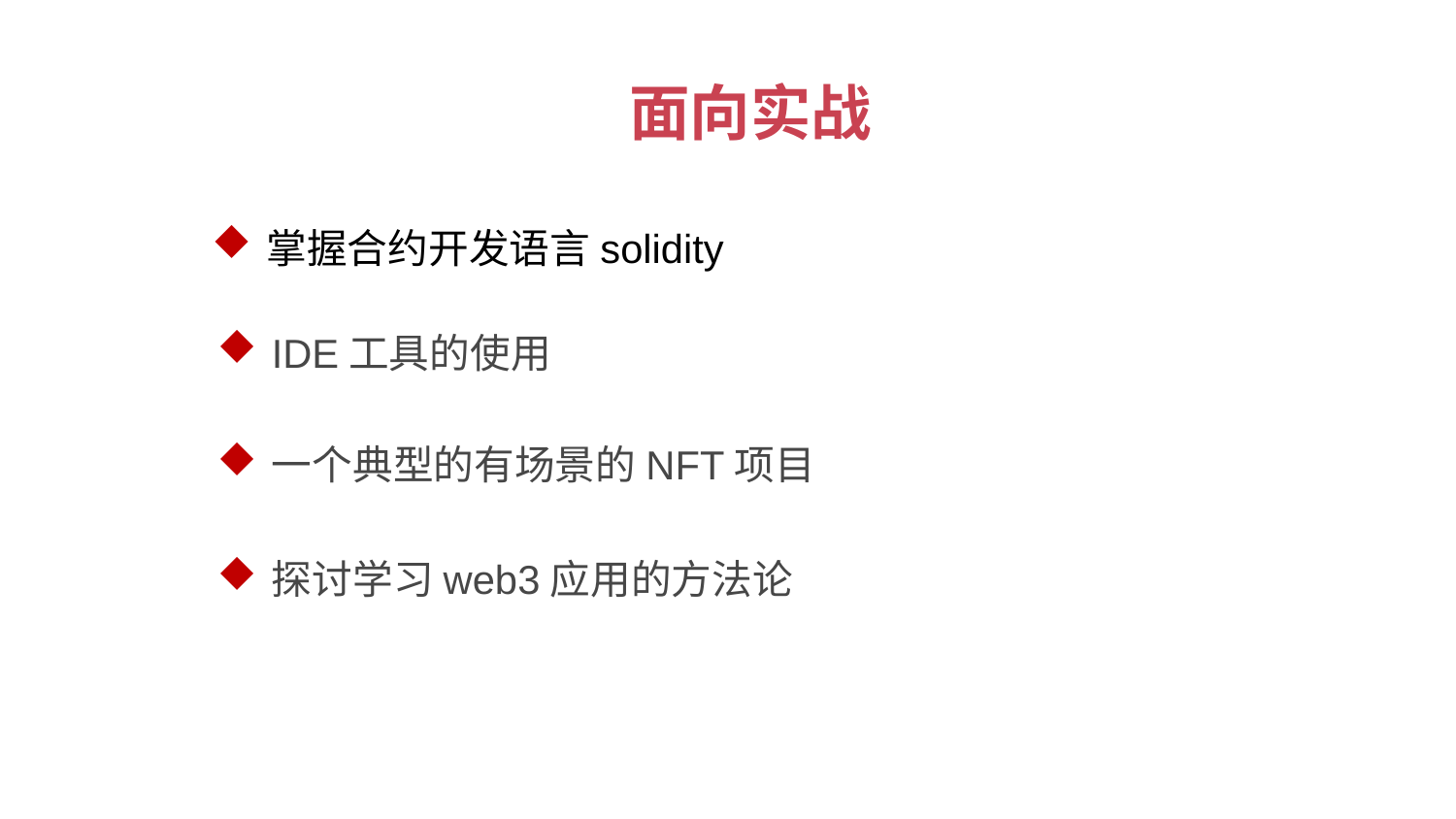

面向实战
掌握合约开发语言solidity
IDE工具的使用
一个典型的有场景的NFT项目
探讨学习web3应用的方法论